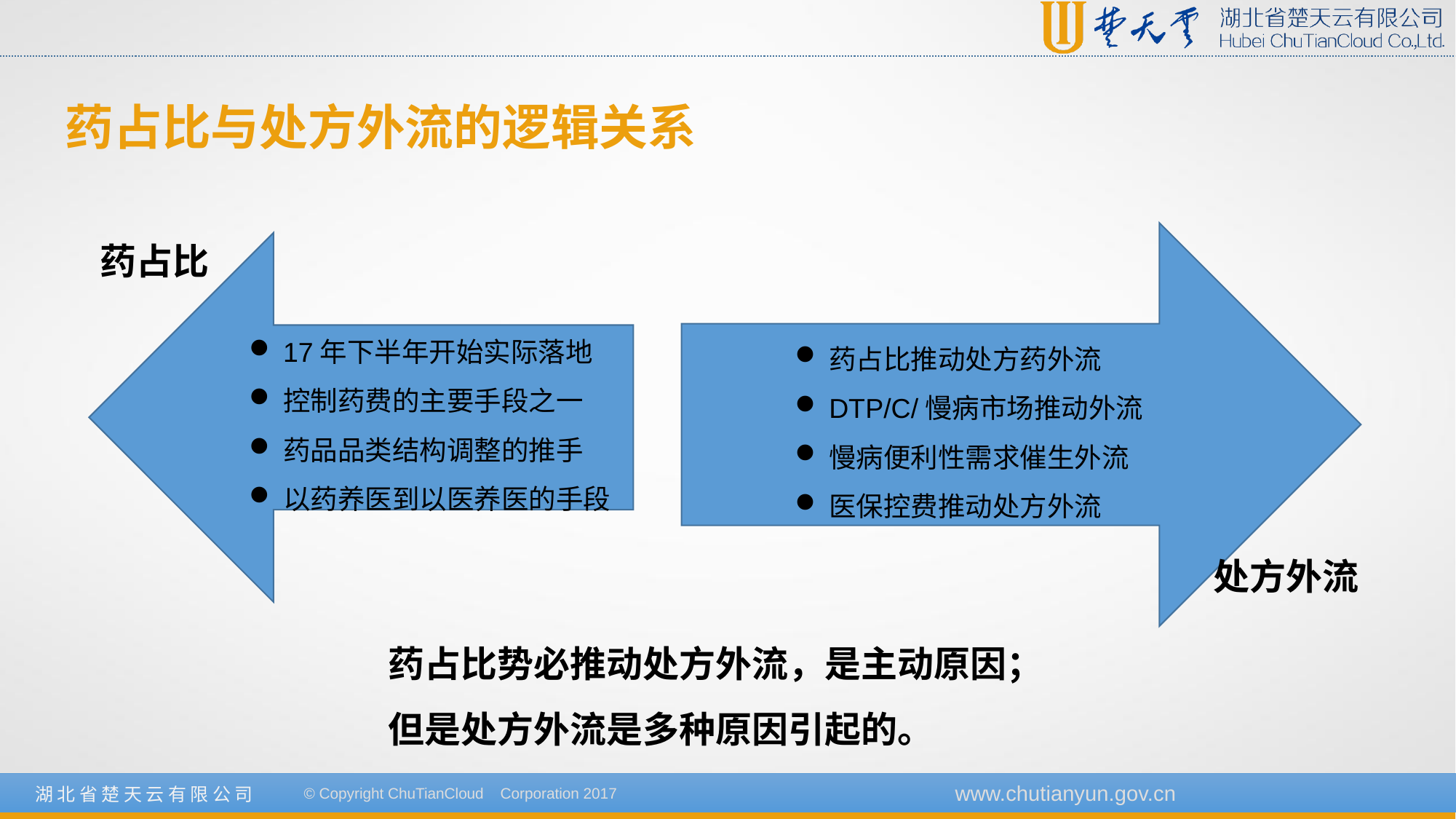

药占比与处方外流的逻辑关系

药占比

17年下半年开始实际落地
控制药费的主要手段之一
药品品类结构调整的推手
以药养医到以医养医的手段
药占比推动处方药外流
DTP/C/慢病市场推动外流
慢病便利性需求催生外流
医保控费推动处方外流
处方外流
药占比势必推动处方外流，是主动原因；
但是处方外流是多种原因引起的。